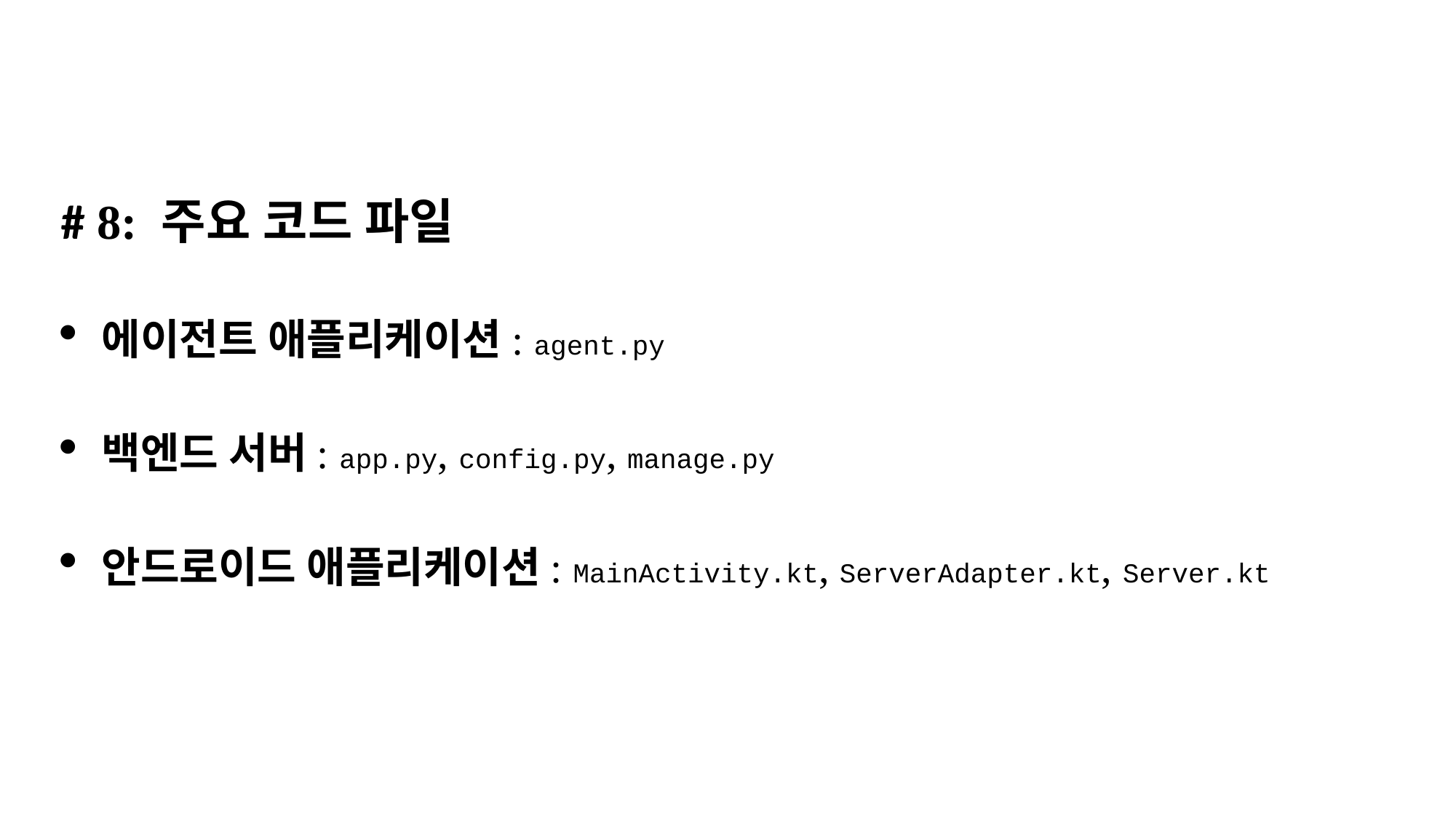

# 8: 주요 코드 파일
에이전트 애플리케이션: agent.py
백엔드 서버: app.py, config.py, manage.py
안드로이드 애플리케이션: MainActivity.kt, ServerAdapter.kt, Server.kt